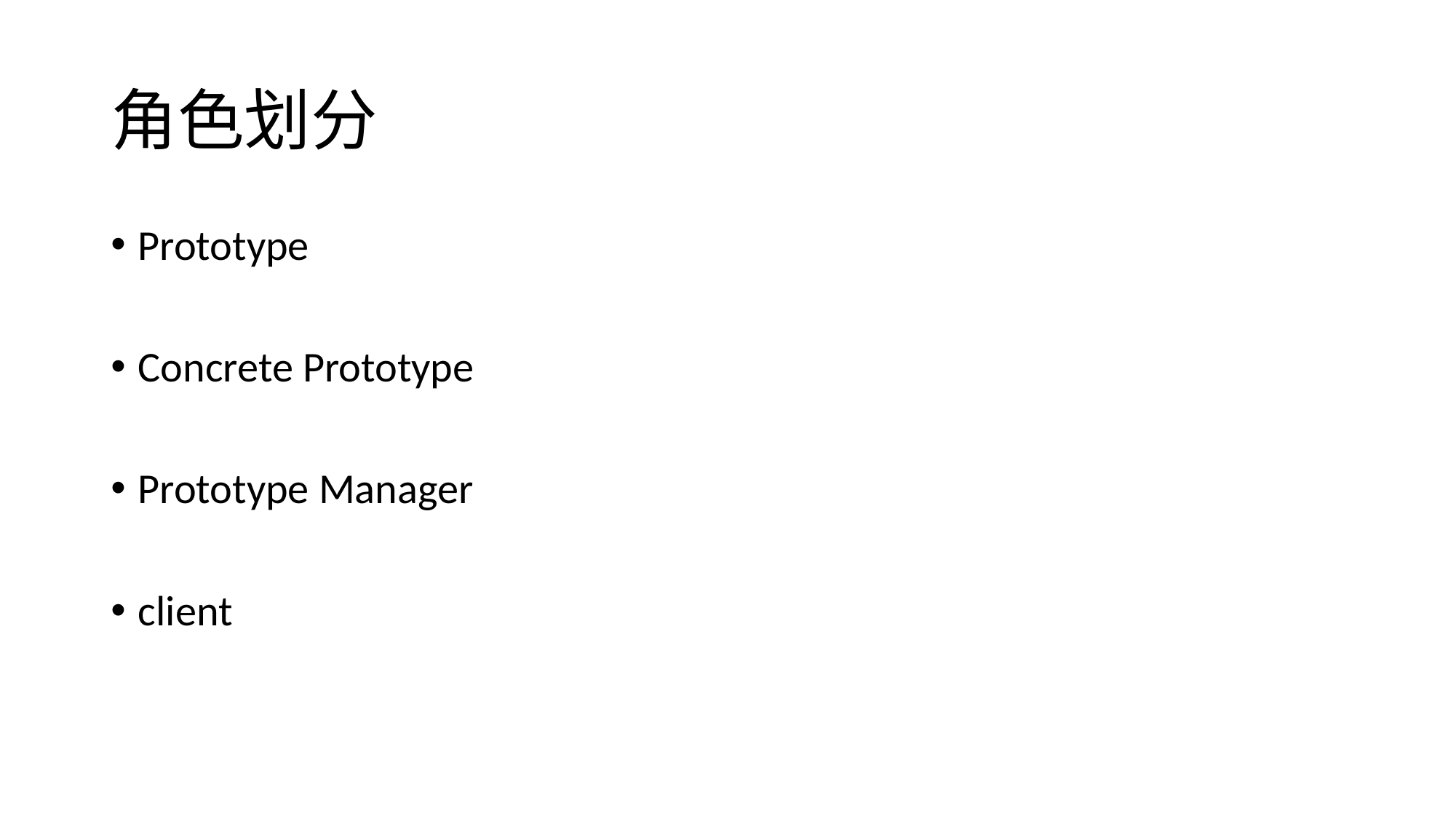

# 角色划分
Prototype

Concrete Prototype

Prototype Manager

client